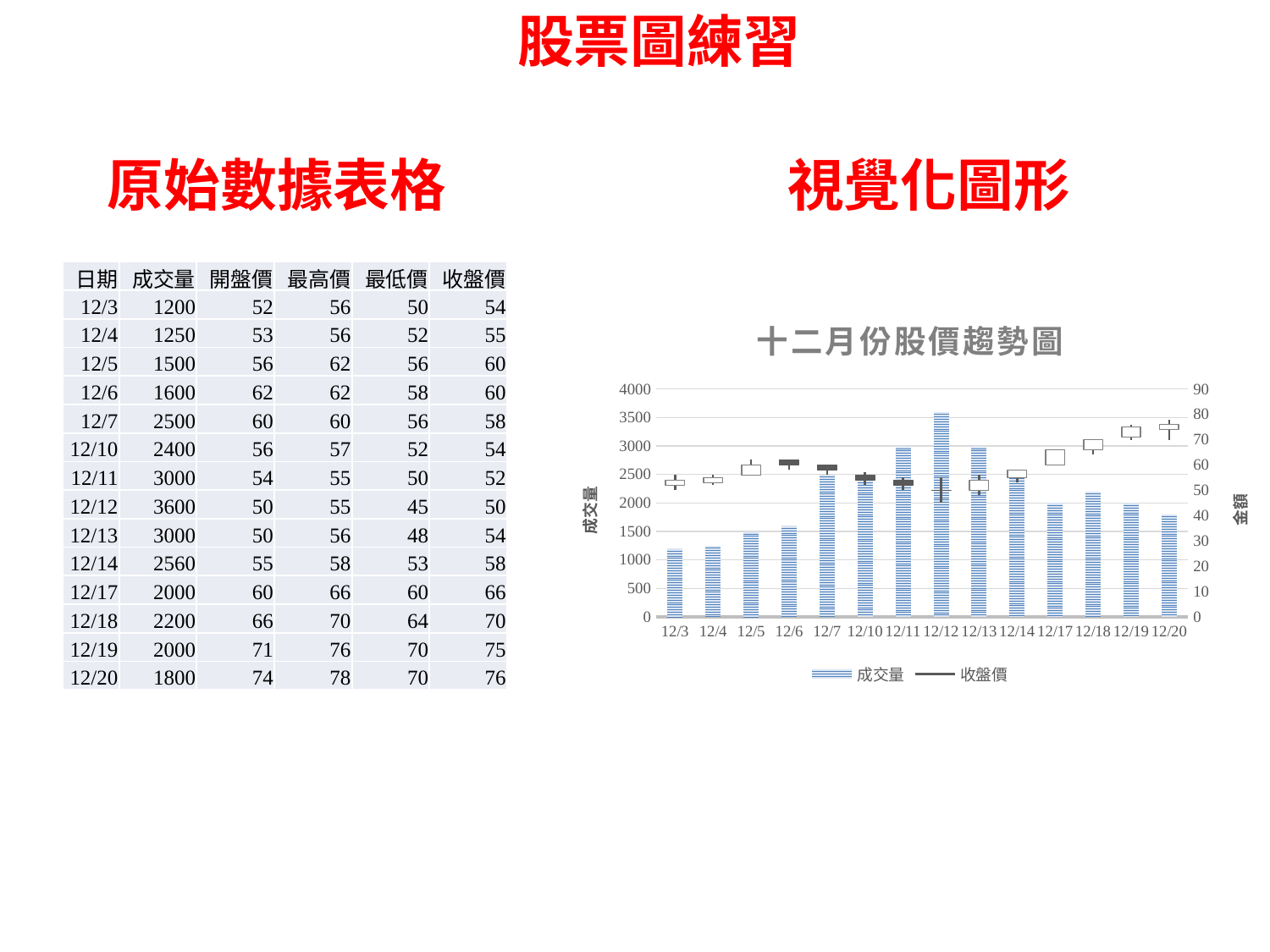

股票圖練習
原始數據表格
視覺化圖形
| 日期 | 成交量 | 開盤價 | 最高價 | 最低價 | 收盤價 |
| --- | --- | --- | --- | --- | --- |
| 12/3 | 1200 | 52 | 56 | 50 | 54 |
| 12/4 | 1250 | 53 | 56 | 52 | 55 |
| 12/5 | 1500 | 56 | 62 | 56 | 60 |
| 12/6 | 1600 | 62 | 62 | 58 | 60 |
| 12/7 | 2500 | 60 | 60 | 56 | 58 |
| 12/10 | 2400 | 56 | 57 | 52 | 54 |
| 12/11 | 3000 | 54 | 55 | 50 | 52 |
| 12/12 | 3600 | 50 | 55 | 45 | 50 |
| 12/13 | 3000 | 50 | 56 | 48 | 54 |
| 12/14 | 2560 | 55 | 58 | 53 | 58 |
| 12/17 | 2000 | 60 | 66 | 60 | 66 |
| 12/18 | 2200 | 66 | 70 | 64 | 70 |
| 12/19 | 2000 | 71 | 76 | 70 | 75 |
| 12/20 | 1800 | 74 | 78 | 70 | 76 |

[unsupported chart]